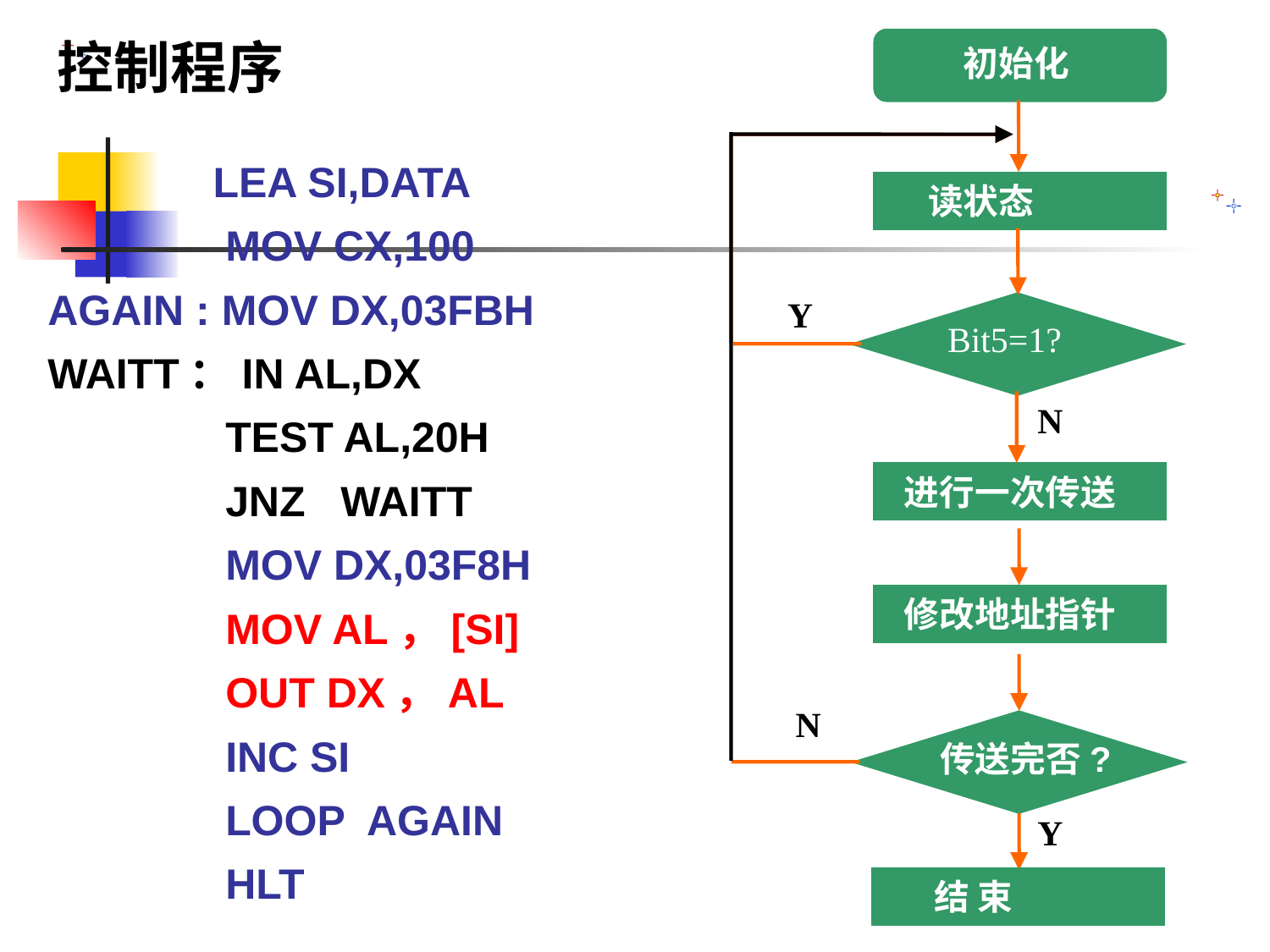

控制程序

 初始化

                 LEA SI,DATA
               MOV CX,100
AGAIN : MOV DX,03FBH
WAITT：IN AL,DX
               TEST AL,20H
               JNZ   WAITT
               MOV DX,03F8H
               MOV AL，[SI]
               OUT DX，AL
               INC SI
               LOOP  AGAIN
               HLT
    读状态

Y

Bit5=1?

N

 进行一次传送

 修改地址指针

N

传送完否?

Y

     结 束